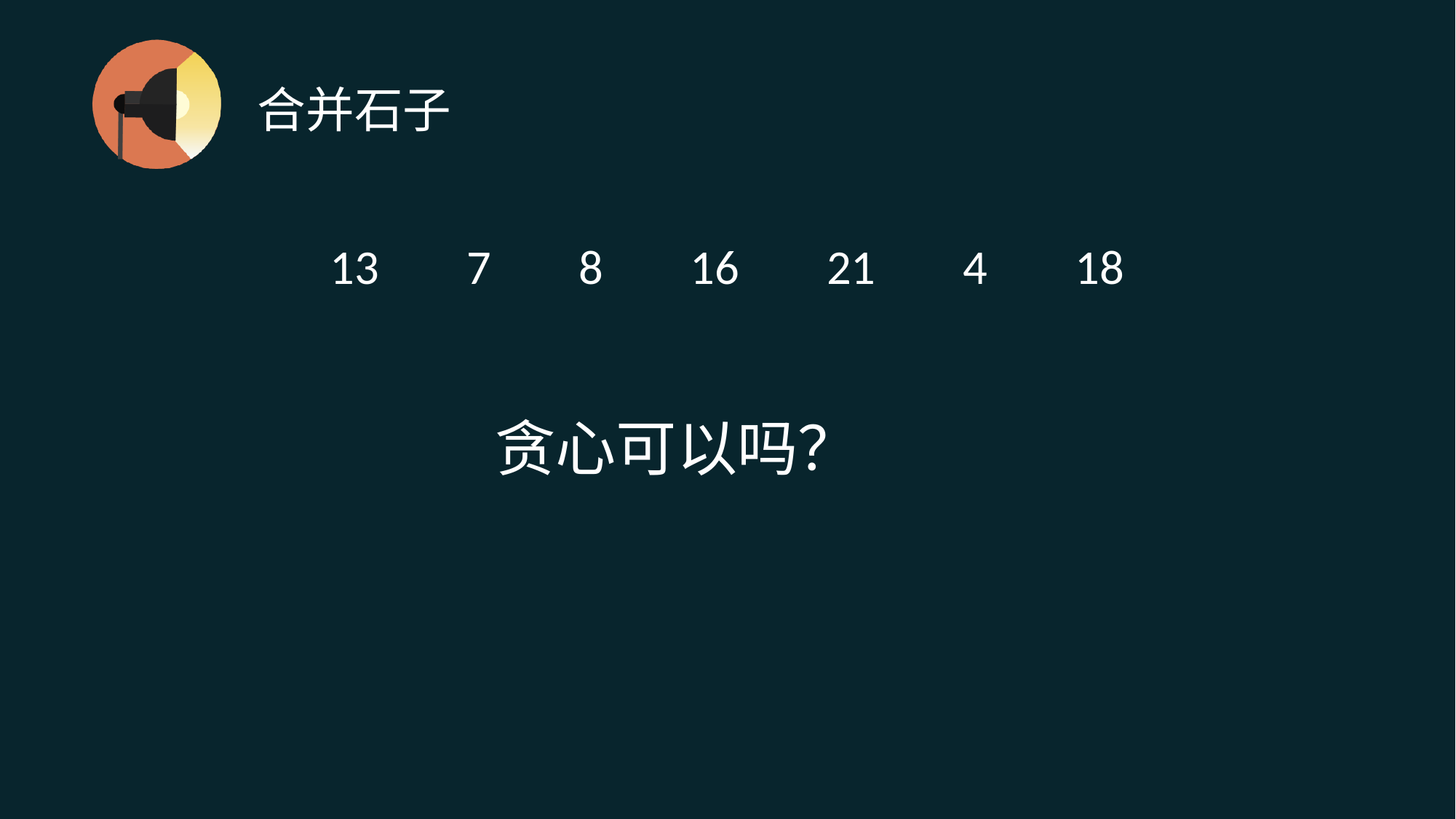

# 合并石子
13        7        8        16        21        4        18
贪心可以吗？